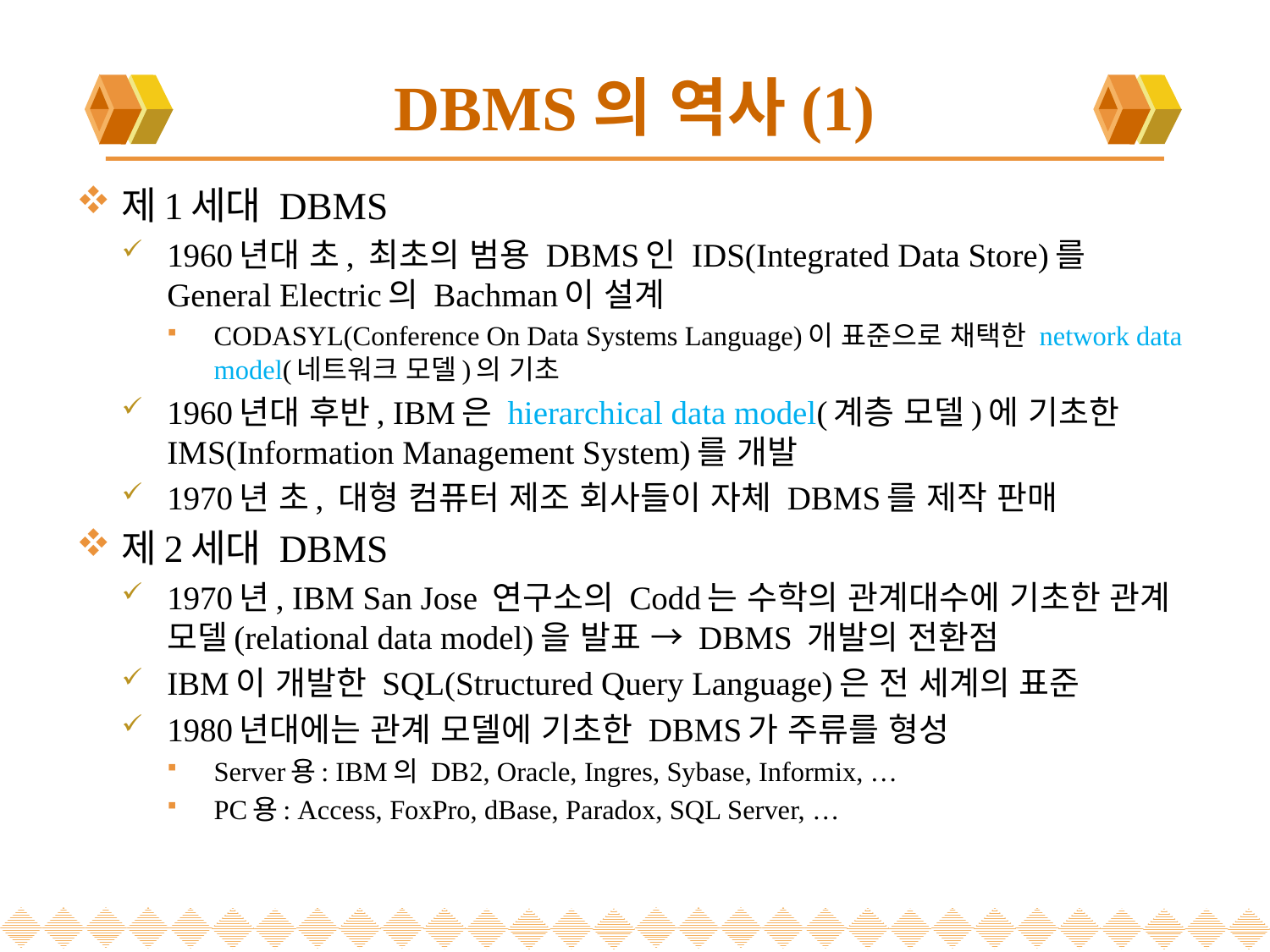

# DBMS의 역사(1)
제1세대 DBMS
1960년대 초, 최초의 범용 DBMS인 IDS(Integrated Data Store)를 General Electric의 Bachman이 설계
CODASYL(Conference On Data Systems Language)이 표준으로 채택한 network data model(네트워크 모델)의 기초
1960년대 후반, IBM은 hierarchical data model(계층 모델)에 기초한 IMS(Information Management System)를 개발
1970년 초, 대형 컴퓨터 제조 회사들이 자체 DBMS를 제작 판매
제2세대 DBMS
1970년, IBM San Jose 연구소의 Codd는 수학의 관계대수에 기초한 관계 모델(relational data model)을 발표 → DBMS 개발의 전환점
IBM이 개발한 SQL(Structured Query Language)은 전 세계의 표준
1980년대에는 관계 모델에 기초한 DBMS가 주류를 형성
Server용: IBM의 DB2, Oracle, Ingres, Sybase, Informix, …
PC용: Access, FoxPro, dBase, Paradox, SQL Server, …